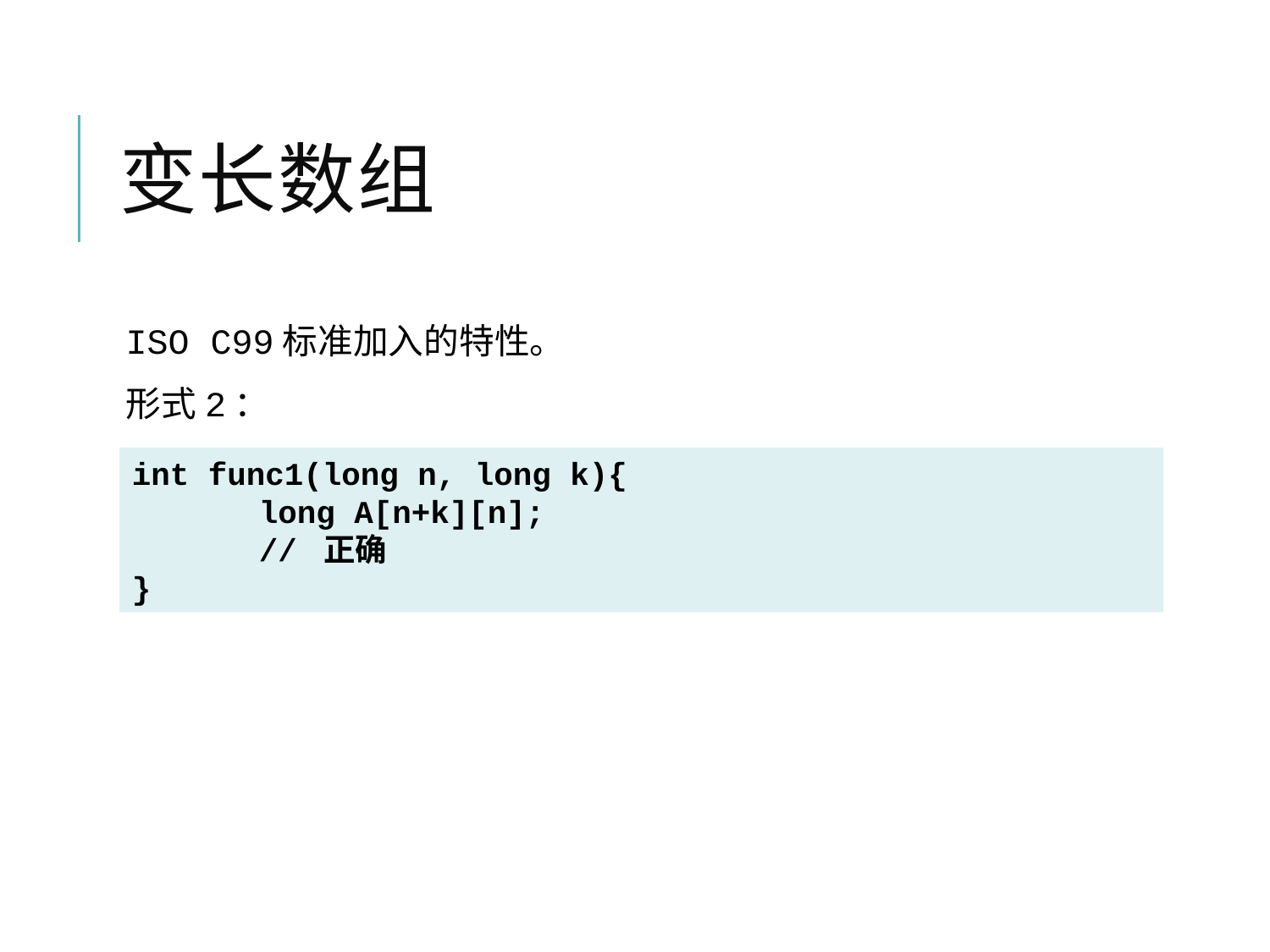

# 变长数组
ISO C99标准加入的特性。
形式2：
int func1(long n, long k){
	long A[n+k][n];
	// 正确
}